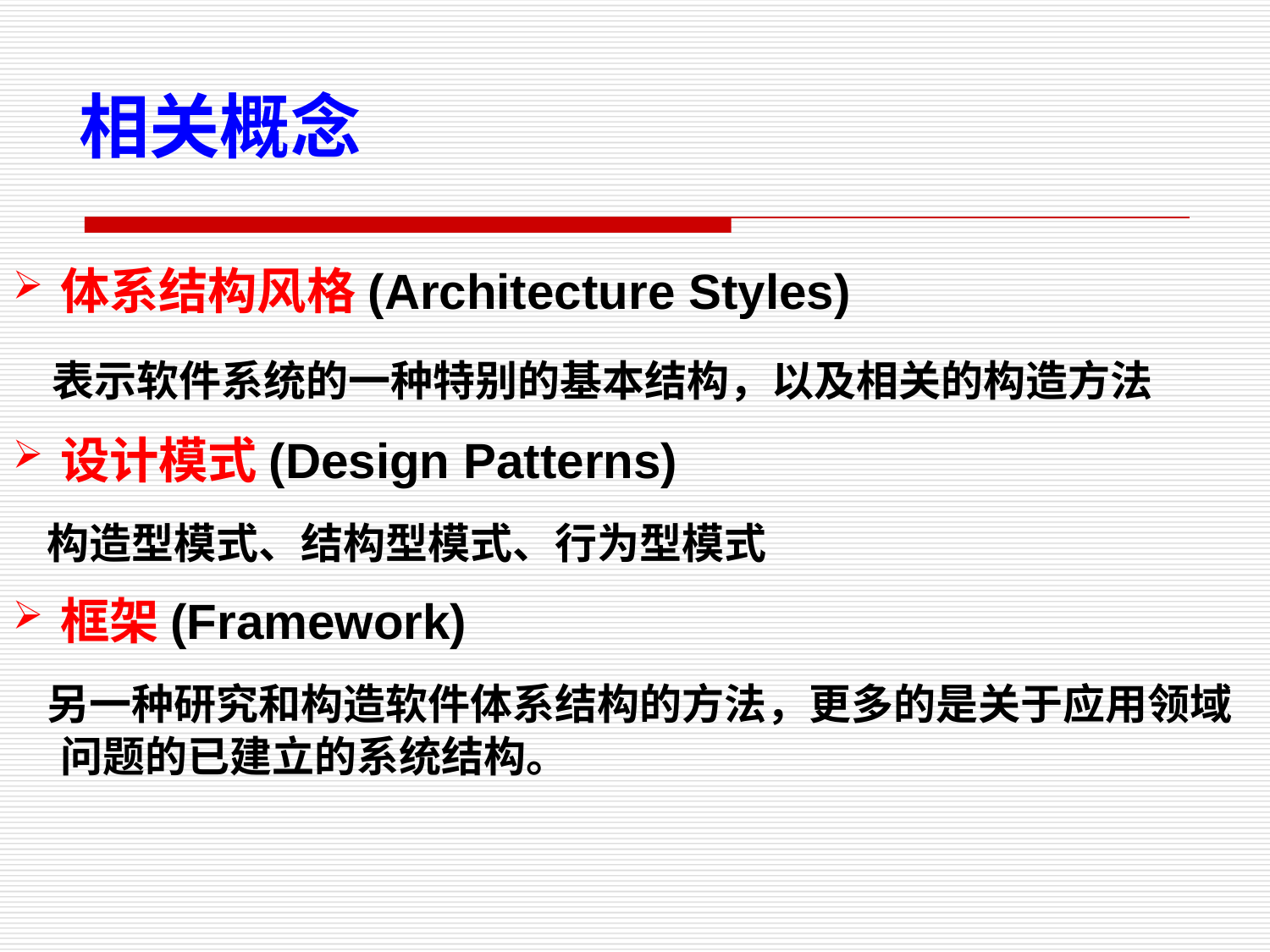

相关概念

体系结构风格(Architecture Styles)
  表示软件系统的一种特别的基本结构，以及相关的构造方法
设计模式(Design Patterns)
  构造型模式、结构型模式、行为型模式
框架(Framework)
  另一种研究和构造软件体系结构的方法，更多的是关于应用领域问题的已建立的系统结构。